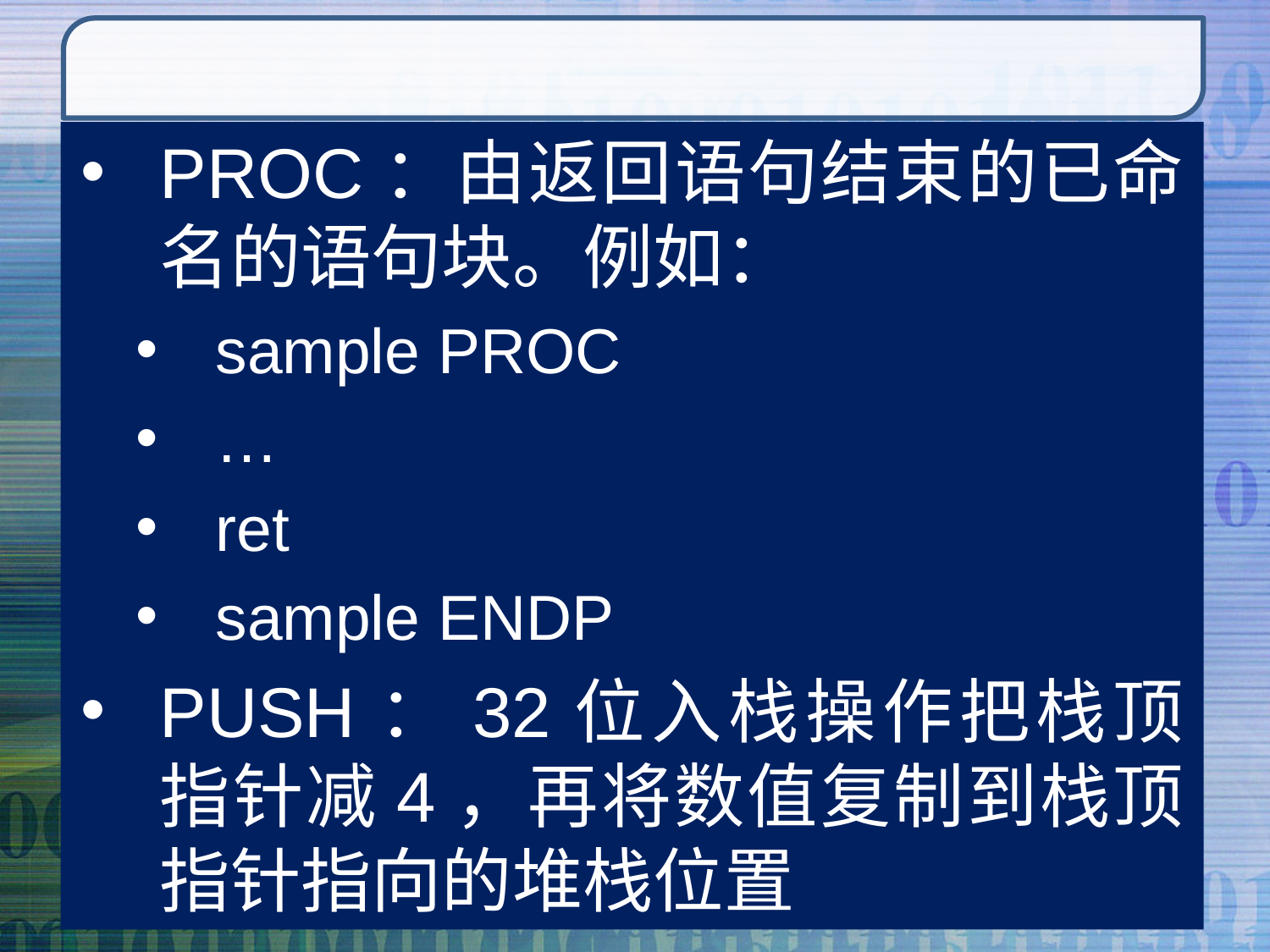

#
PROC：由返回语句结束的已命名的语句块。例如：
sample PROC
…
ret
sample ENDP
PUSH：32位入栈操作把栈顶指针减4，再将数值复制到栈顶指针指向的堆栈位置